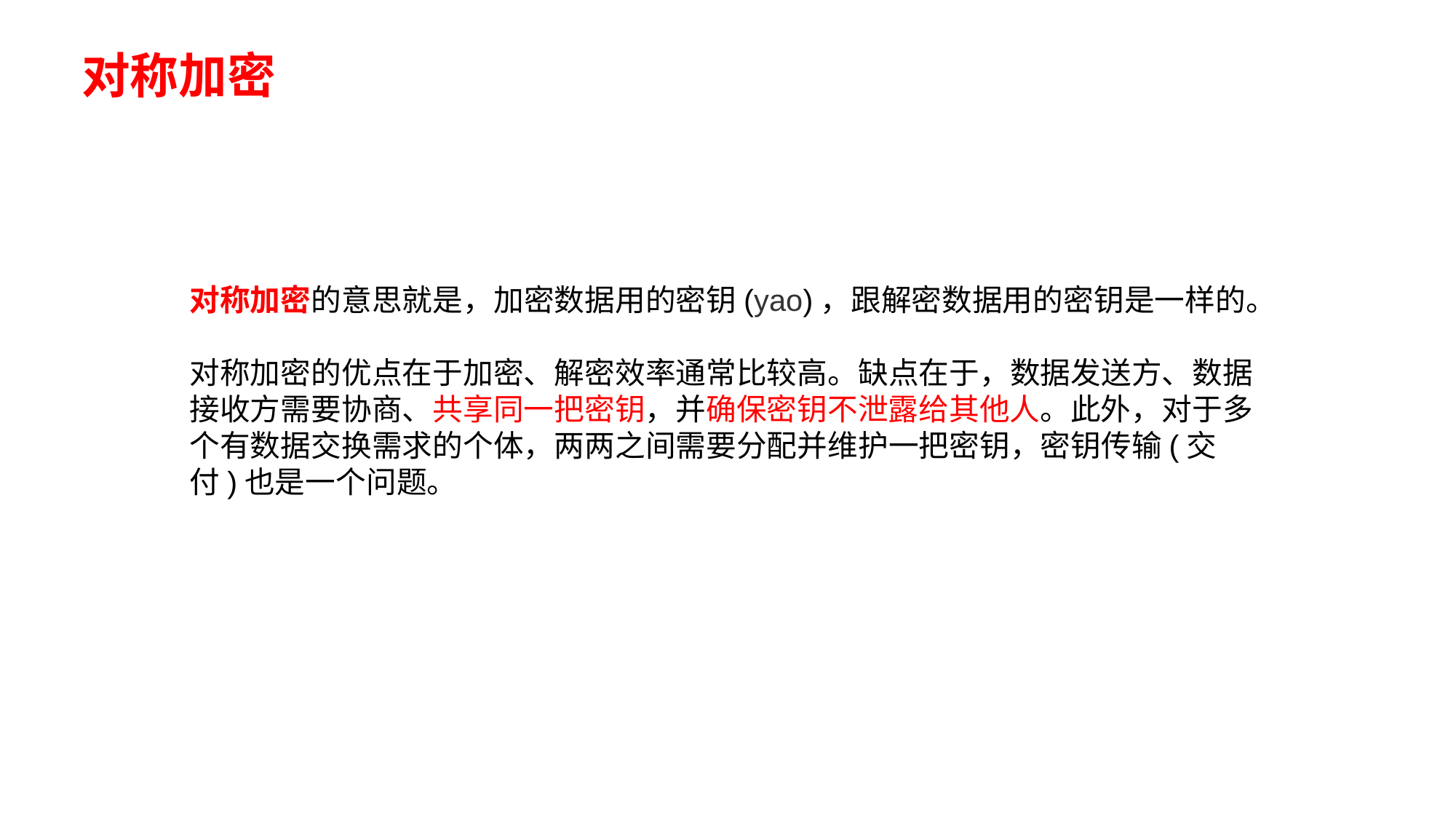

# 对称加密

对称加密的意思就是，加密数据用的密钥(yao)，跟解密数据用的密钥是一样的。

对称加密的优点在于加密、解密效率通常比较高。缺点在于，数据发送方、数据接收方需要协商、共享同一把密钥，并确保密钥不泄露给其他人。此外，对于多个有数据交换需求的个体，两两之间需要分配并维护一把密钥，密钥传输(交付)也是一个问题。